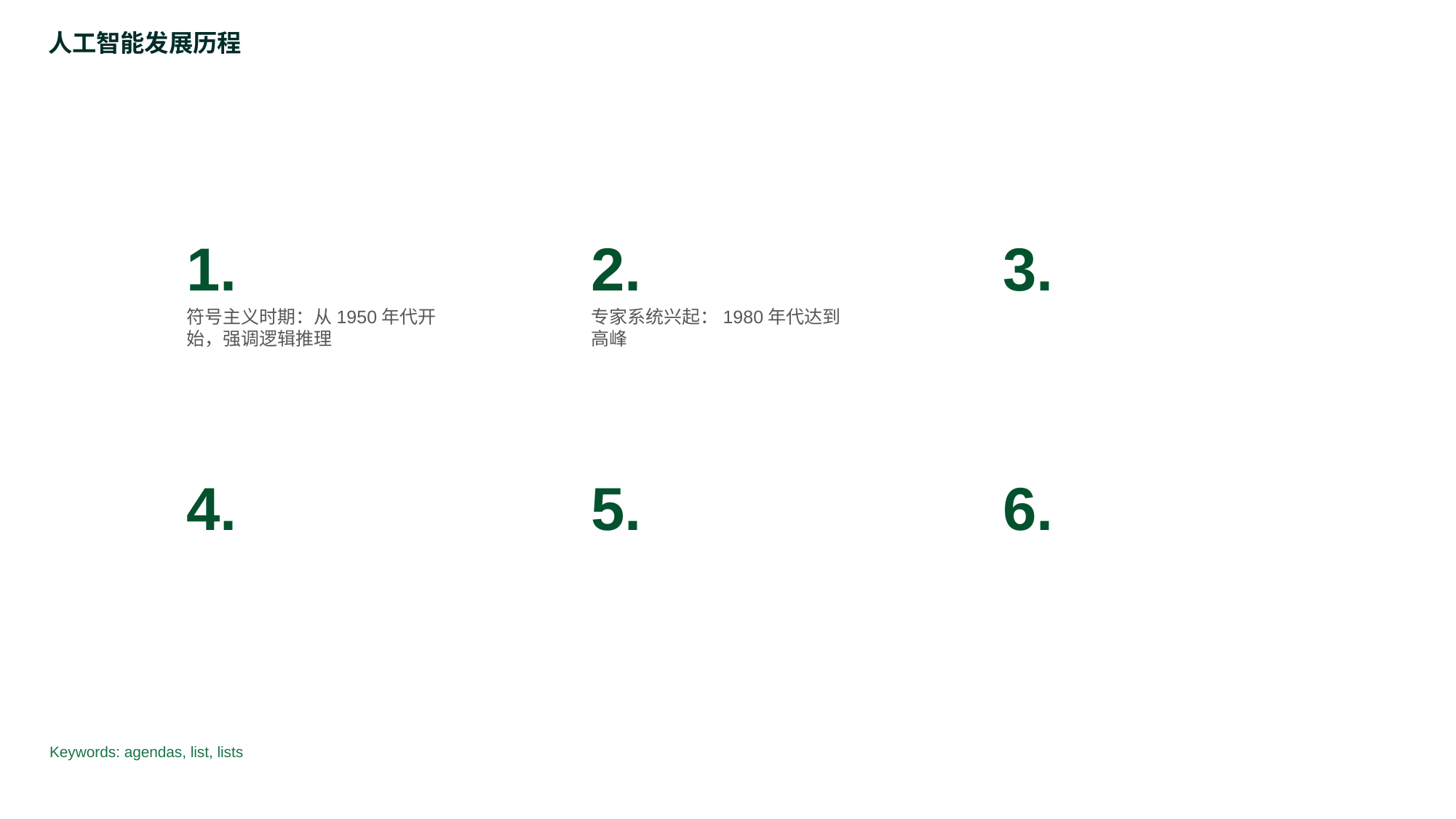

# 人工智能发展历程
1.
2.
3.
符号主义时期：从1950年代开始，强调逻辑推理
专家系统兴起：1980年代达到高峰

4.
5.
6.

Keywords: agendas, list, lists